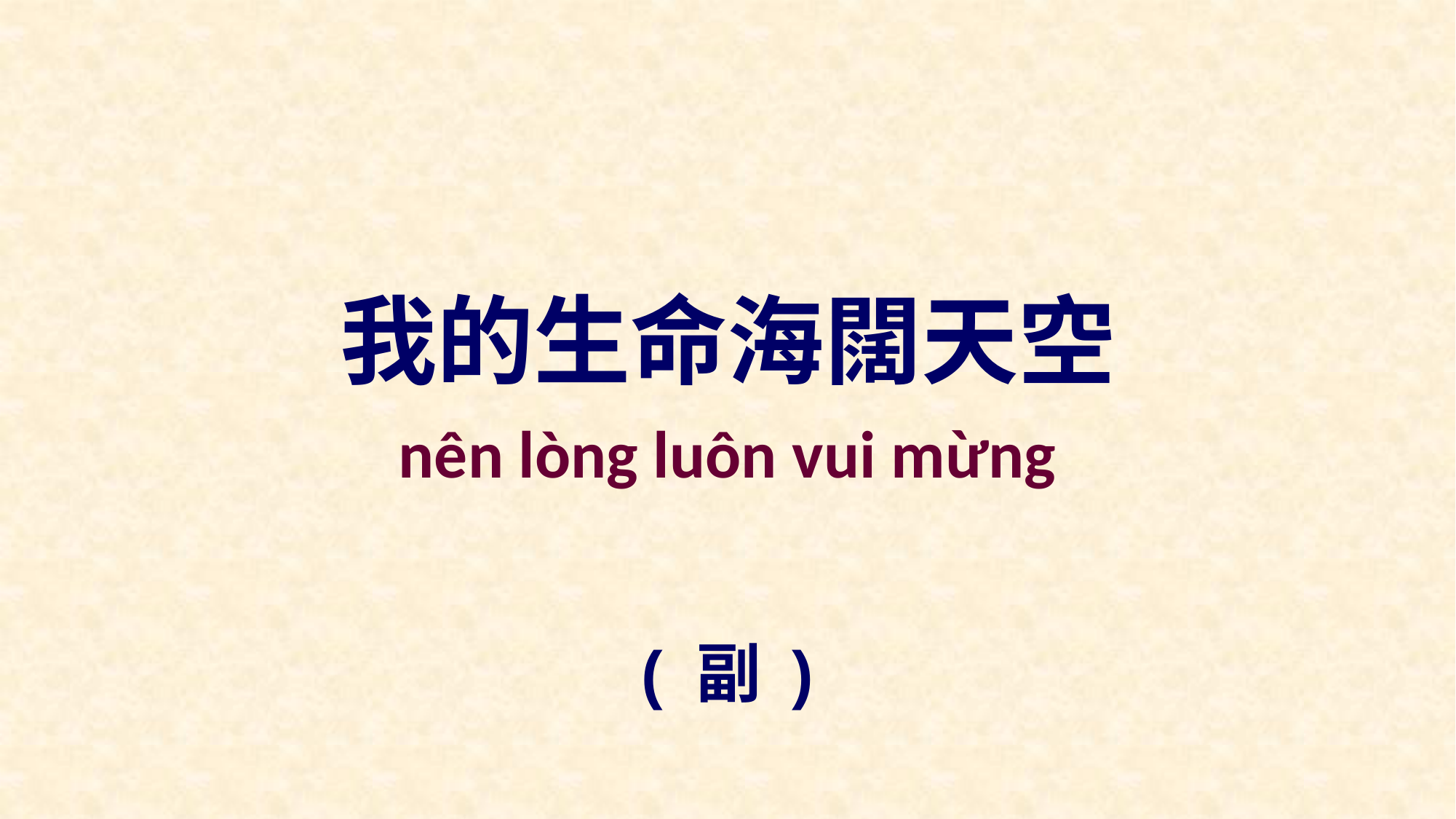

我的生命海闊天空
nên lòng luôn vui mừng
( 副 )